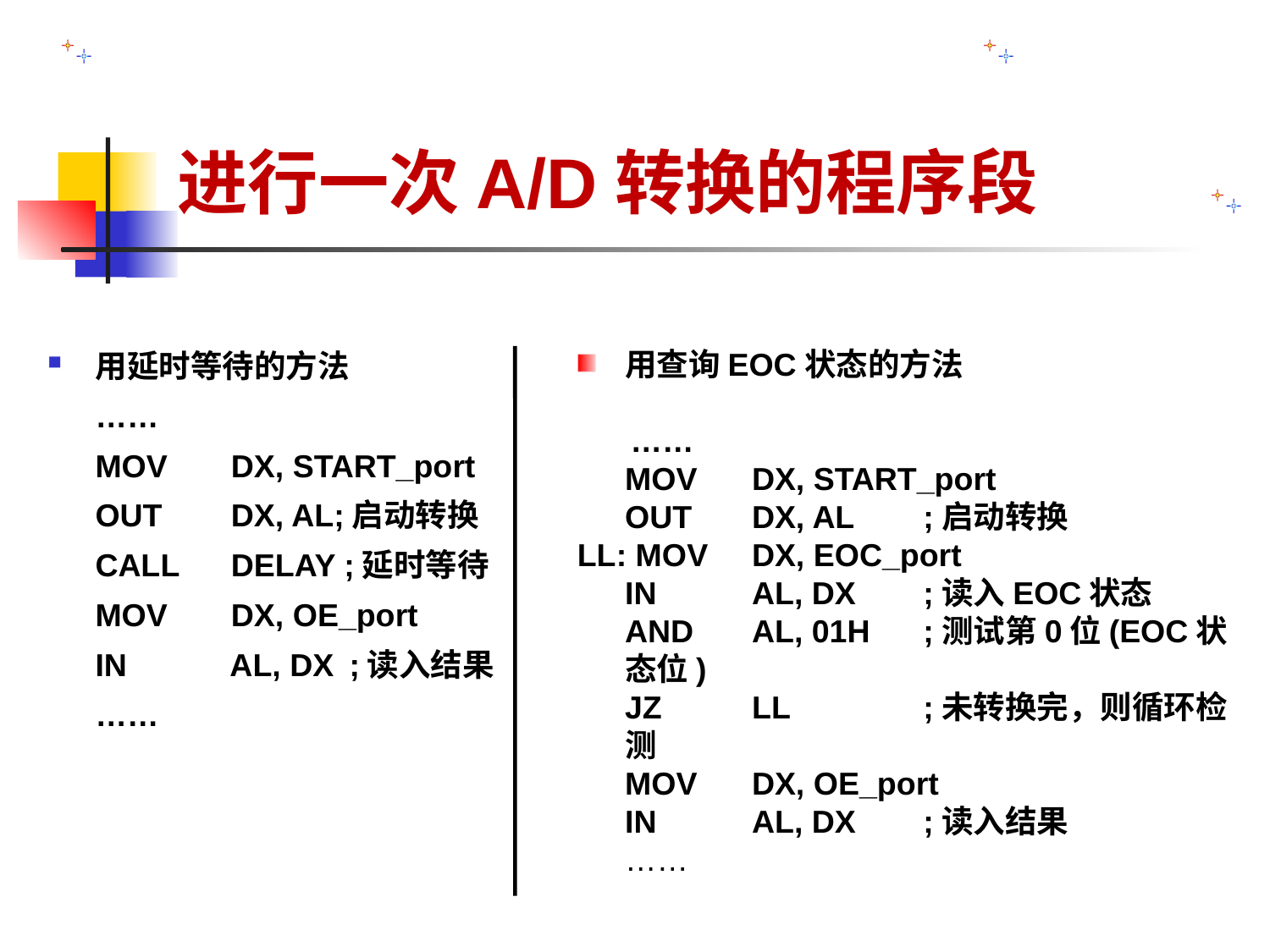

# 进行一次A/D转换的程序段
用延时等待的方法
	……
	MOV	 DX, START_port
	OUT	 DX, AL;启动转换
	CALL	 DELAY ;延时等待
	MOV	 DX, OE_port
	IN	 AL, DX	;读入结果
	……

用查询EOC状态的方法

      ……
	MOV	DX, START_port
	OUT	DX, AL	     ;启动转换
LL: MOV	DX, EOC_port
	IN	AL, DX	     ;读入EOC状态
	AND	AL, 01H	     ;测试第0位(EOC状态位)
	JZ	LL	     ;未转换完，则循环检测
	MOV	DX, OE_port
	IN	AL, DX	     ;读入结果
	……